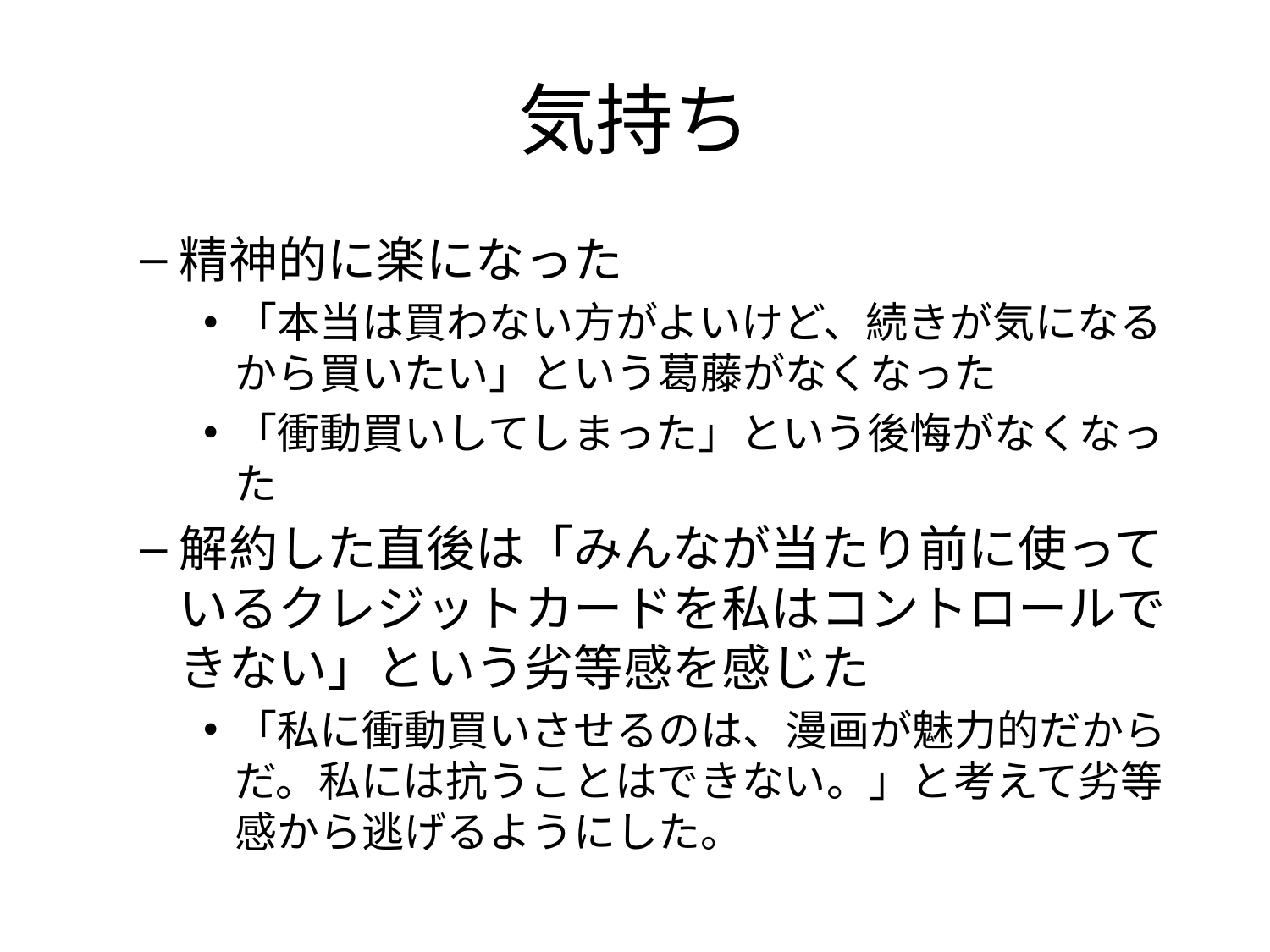

# 気持ち
精神的に楽になった
「本当は買わない方がよいけど、続きが気になるから買いたい」という葛藤がなくなった
「衝動買いしてしまった」という後悔がなくなった
解約した直後は「みんなが当たり前に使っているクレジットカードを私はコントロールできない」という劣等感を感じた
「私に衝動買いさせるのは、漫画が魅力的だからだ。私には抗うことはできない。」と考えて劣等感から逃げるようにした。